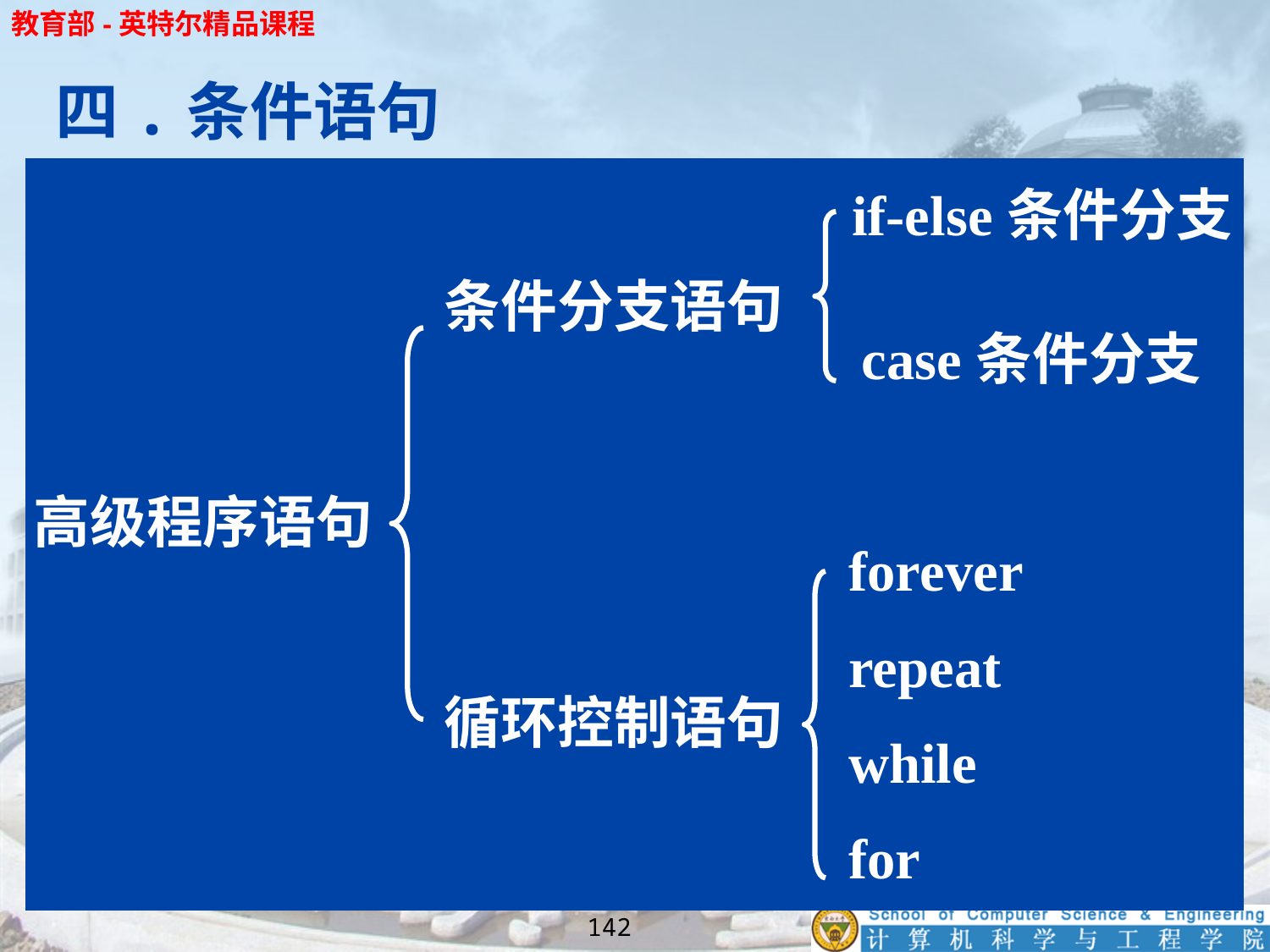

四.条件语句

if-else条件分支

条件分支语句
case条件分支

高级程序语句
forever
repeat
while
for

循环控制语句
P.142